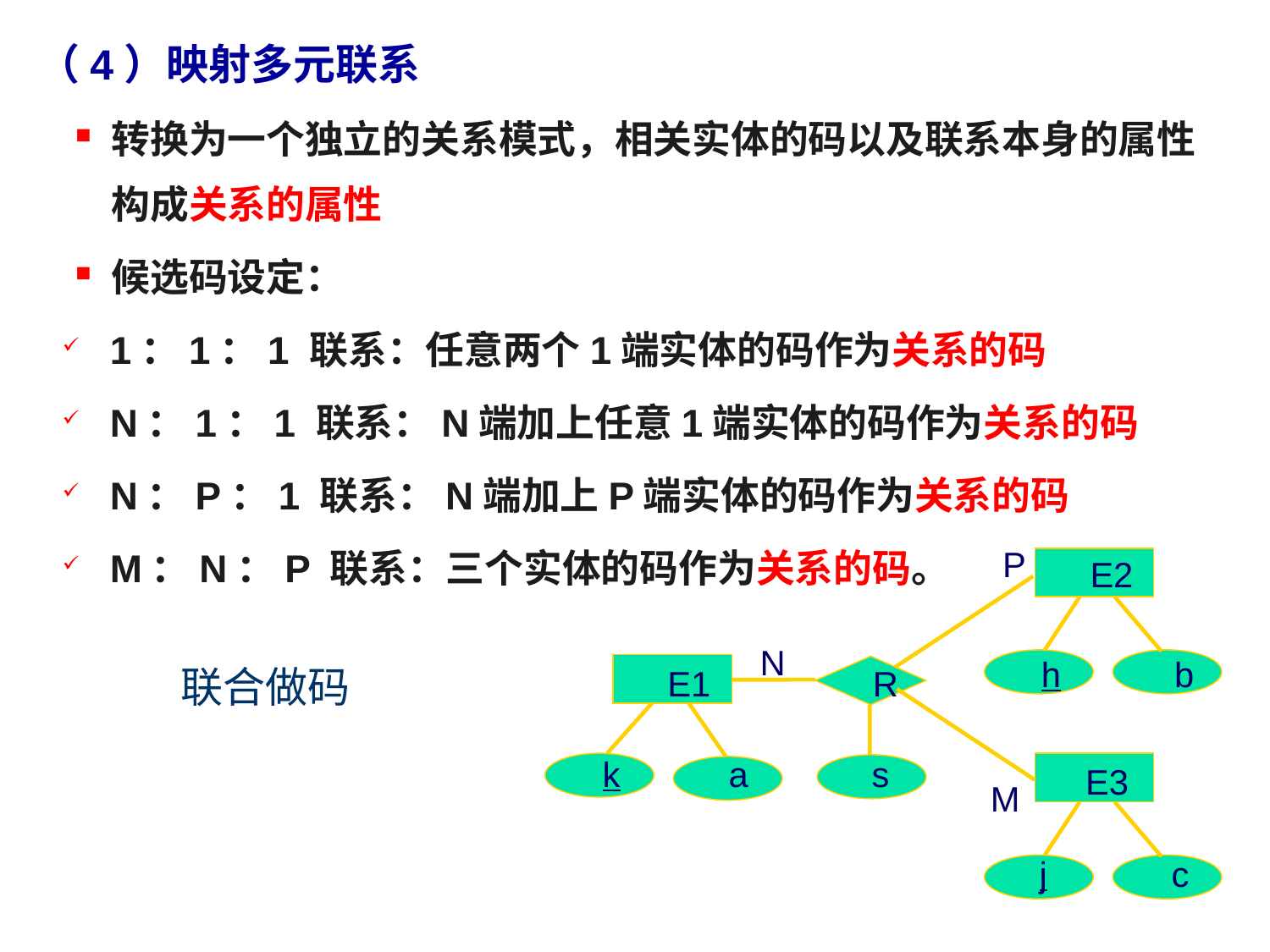

（4）映射多元联系
转换为一个独立的关系模式，相关实体的码以及联系本身的属性构成关系的属性
候选码设定：
1：1：1 联系：任意两个1端实体的码作为关系的码
N：1：1 联系：N端加上任意1端实体的码作为关系的码
N：P：1 联系：N端加上P端实体的码作为关系的码
M：N：P 联系：三个实体的码作为关系的码。

P
E2

N
h
b

E1
R

k
a
s

E3

M

j
c

联合做码